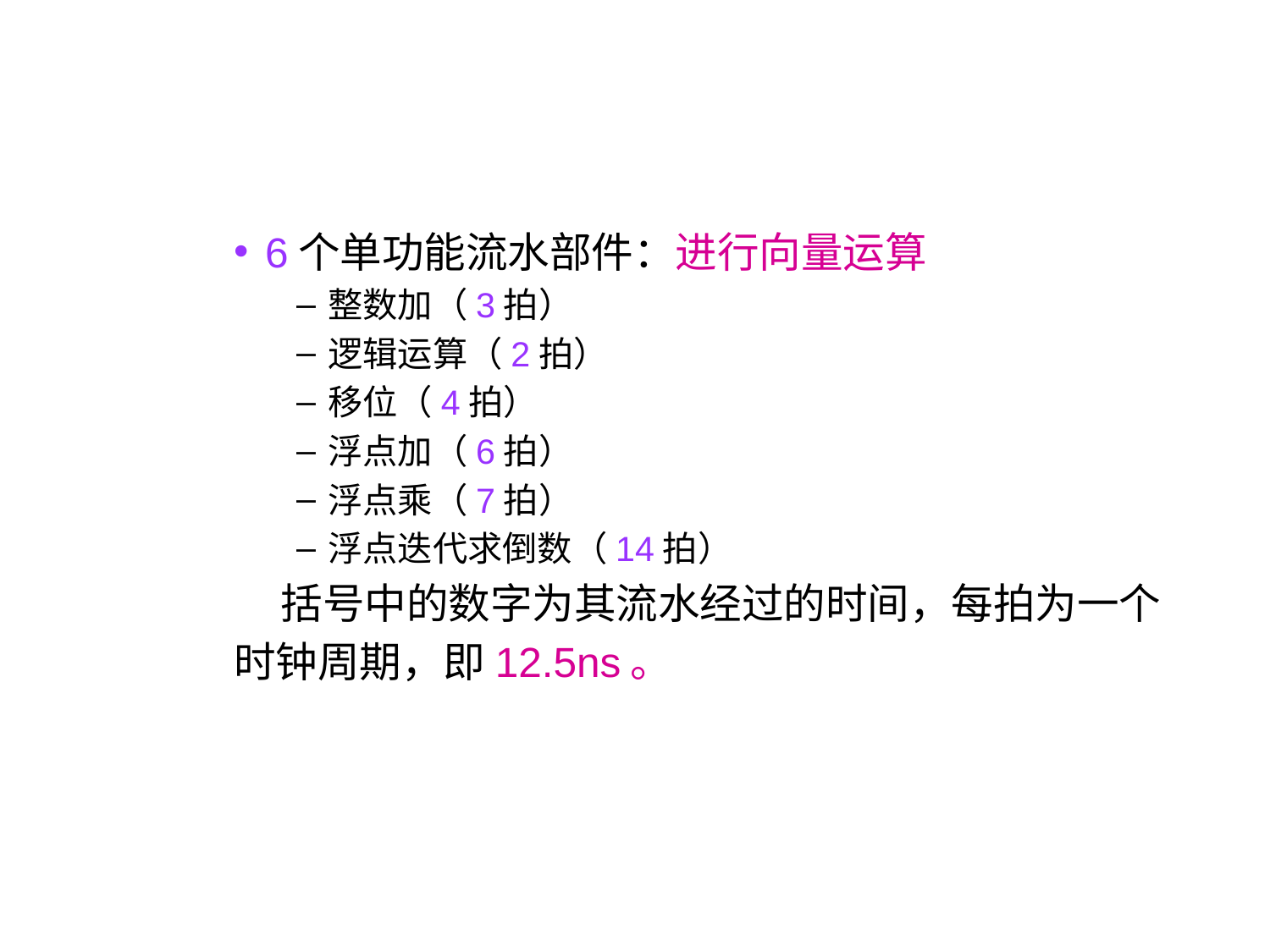

6个单功能流水部件：进行向量运算
整数加（3拍）
逻辑运算（2拍）
移位（4拍）
浮点加（6拍）
浮点乘（7拍）
浮点迭代求倒数（14拍）
    括号中的数字为其流水经过的时间，每拍为一个
时钟周期，即12.5ns。